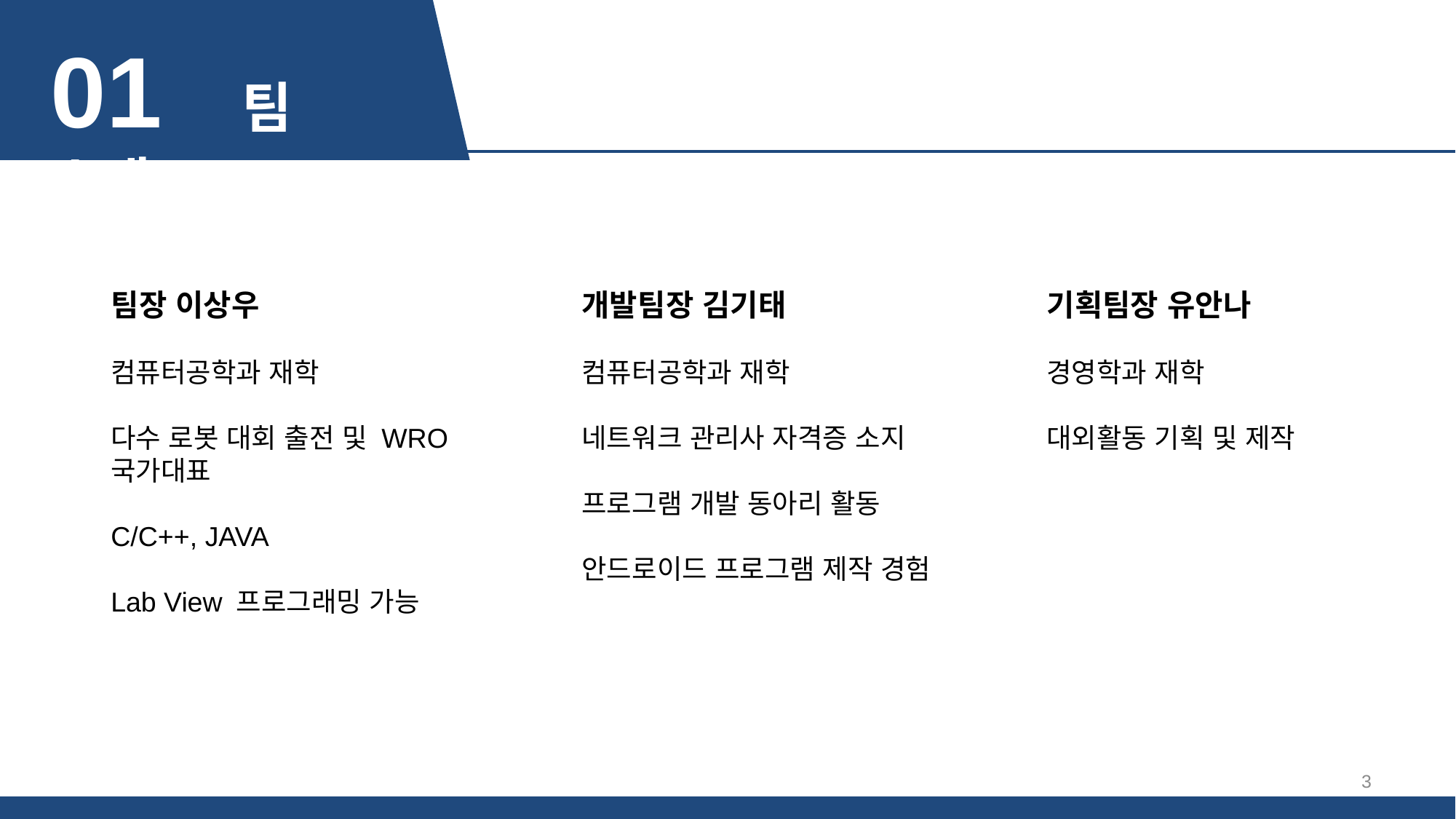

01  팀 소개
팀장 이상우

컴퓨터공학과 재학

다수 로봇 대회 출전 및 WRO 국가대표

C/C++, JAVA

Lab View 프로그래밍 가능
개발팀장 김기태

컴퓨터공학과 재학

네트워크 관리사 자격증 소지

프로그램 개발 동아리 활동

안드로이드 프로그램 제작 경험

기획팀장 유안나

경영학과 재학

대외활동 기획 및 제작
3